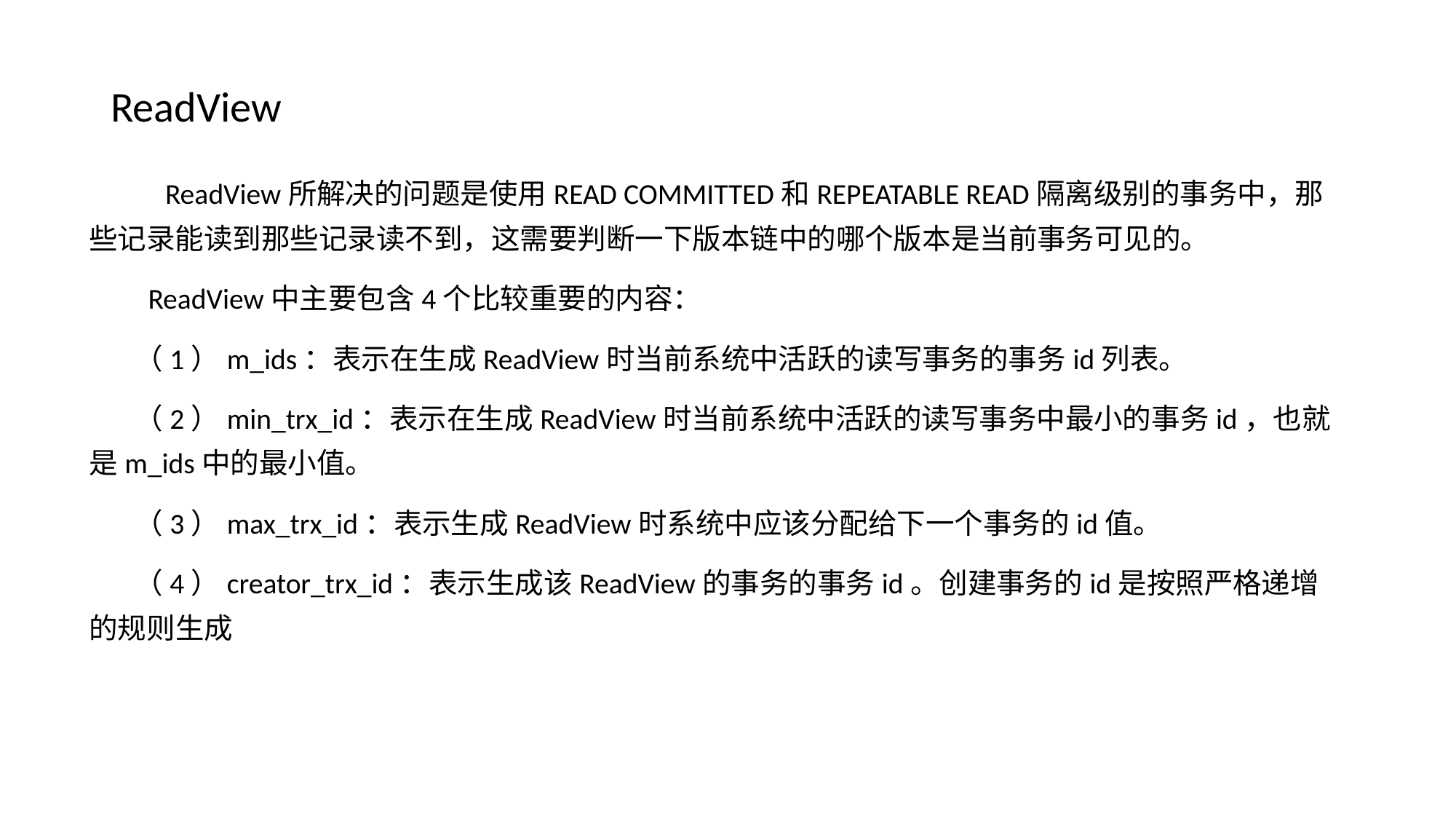

# ReadView
           ReadView所解决的问题是使用READ COMMITTED和REPEATABLE READ隔离级别的事务中，那些记录能读到那些记录读不到，这需要判断一下版本链中的哪个版本是当前事务可见的。
         ReadView中主要包含4个比较重要的内容：
      （1）m_ids：表示在生成ReadView时当前系统中活跃的读写事务的事务id列表。
      （2）min_trx_id：表示在生成ReadView时当前系统中活跃的读写事务中最小的事务id，也就是m_ids中的最小值。
      （3）max_trx_id：表示生成ReadView时系统中应该分配给下一个事务的id值。
      （4）creator_trx_id：表示生成该ReadView的事务的事务id。创建事务的id是按照严格递增的规则生成